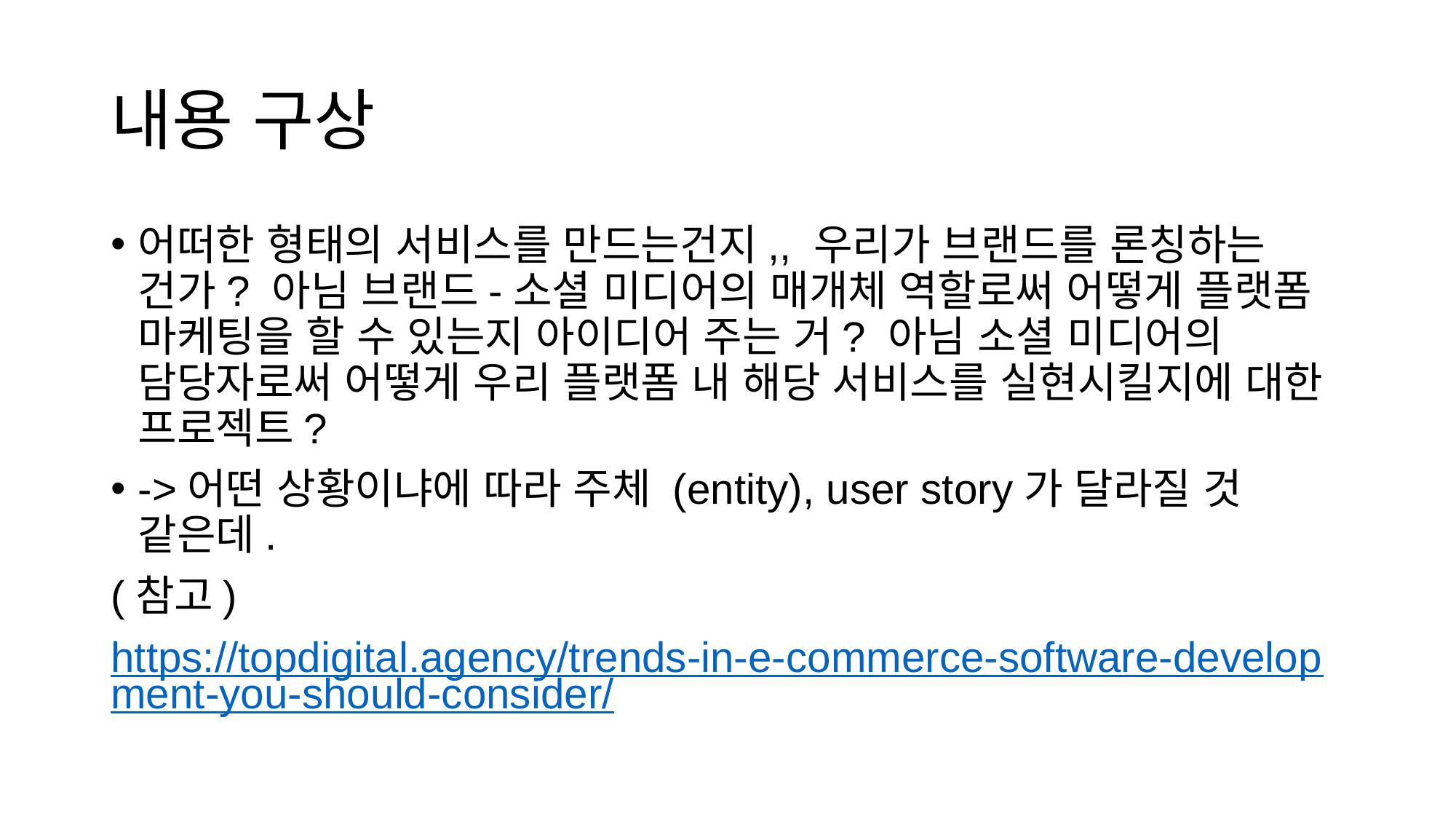

# 내용 구상
어떠한 형태의 서비스를 만드는건지,, 우리가 브랜드를 론칭하는 건가? 아님 브랜드-소셜 미디어의 매개체 역할로써 어떻게 플랫폼 마케팅을 할 수 있는지 아이디어 주는 거? 아님 소셜 미디어의 담당자로써 어떻게 우리 플랫폼 내 해당 서비스를 실현시킬지에 대한 프로젝트?
->어떤 상황이냐에 따라 주체 (entity), user story가 달라질 것 같은데.
(참고)
https://topdigital.agency/trends-in-e-commerce-software-development-you-should-consider/